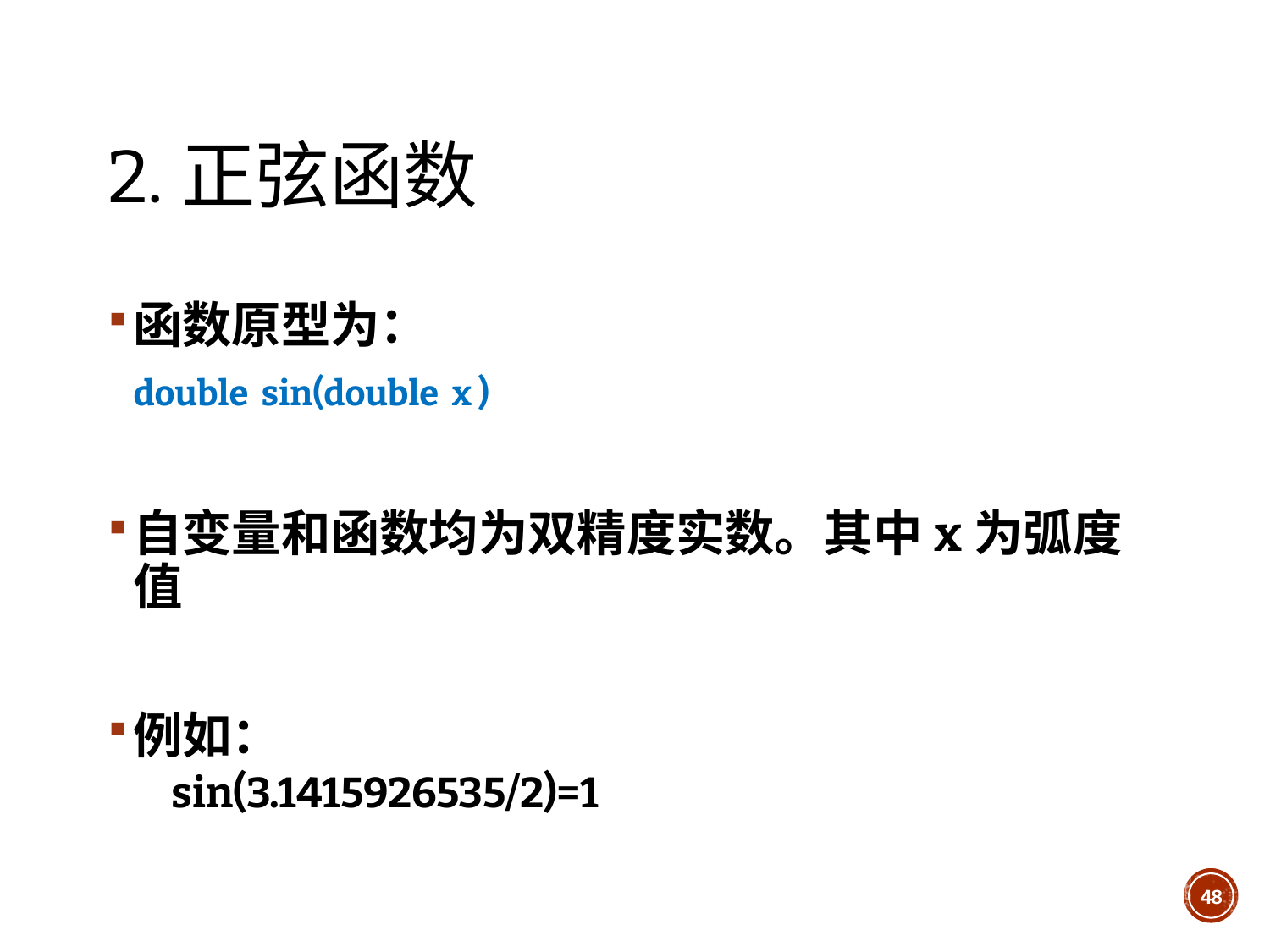

# 2.正弦函数
函数原型为：
	double  sin(double  x )

自变量和函数均为双精度实数。其中x为弧度值

例如：
	sin(3.1415926535/2)=1
48